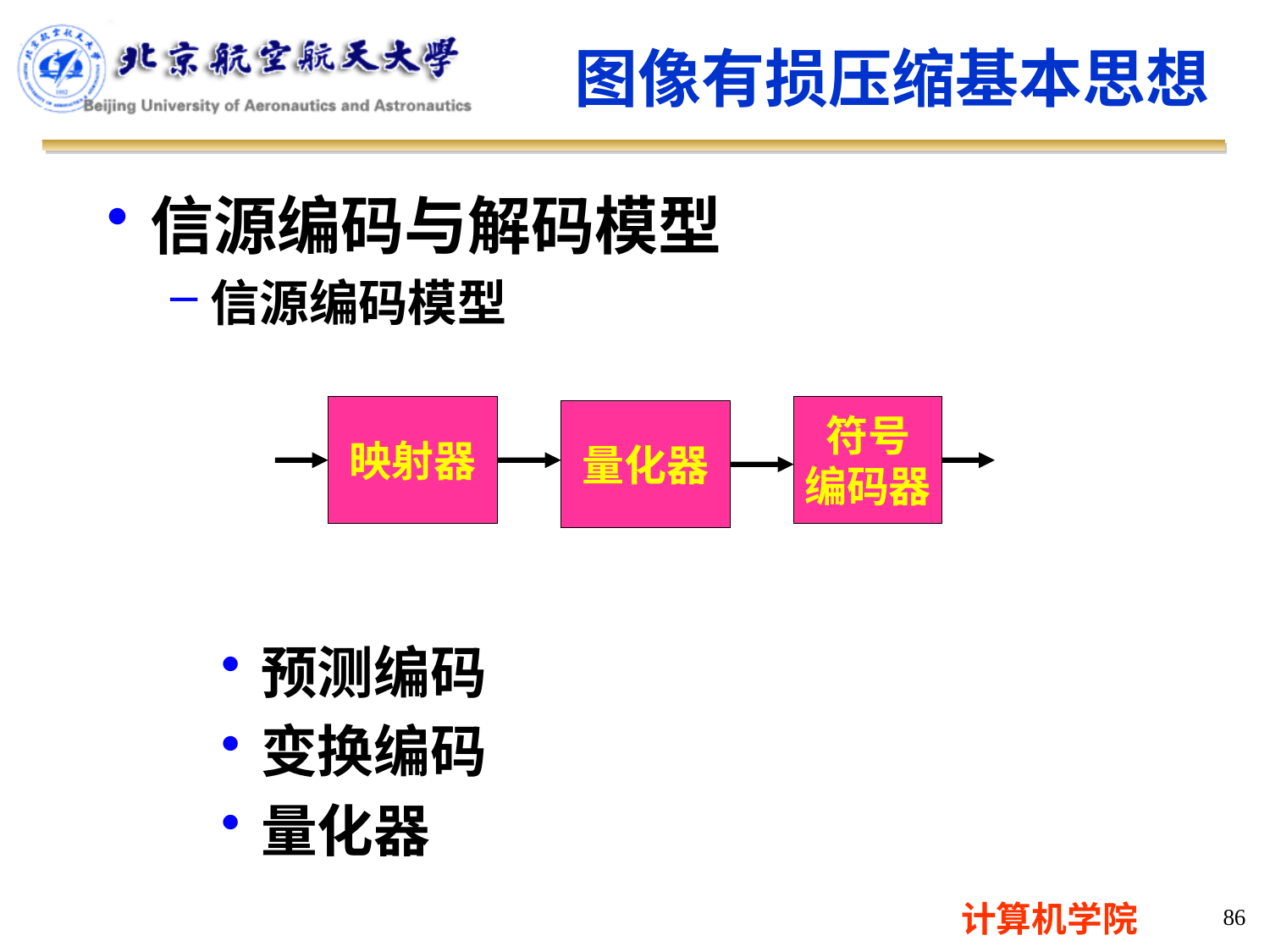

图像有损压缩基本思想
信源编码与解码模型
信源编码模型

预测编码
变换编码
量化器
映射器
符号
编码器
量化器

86